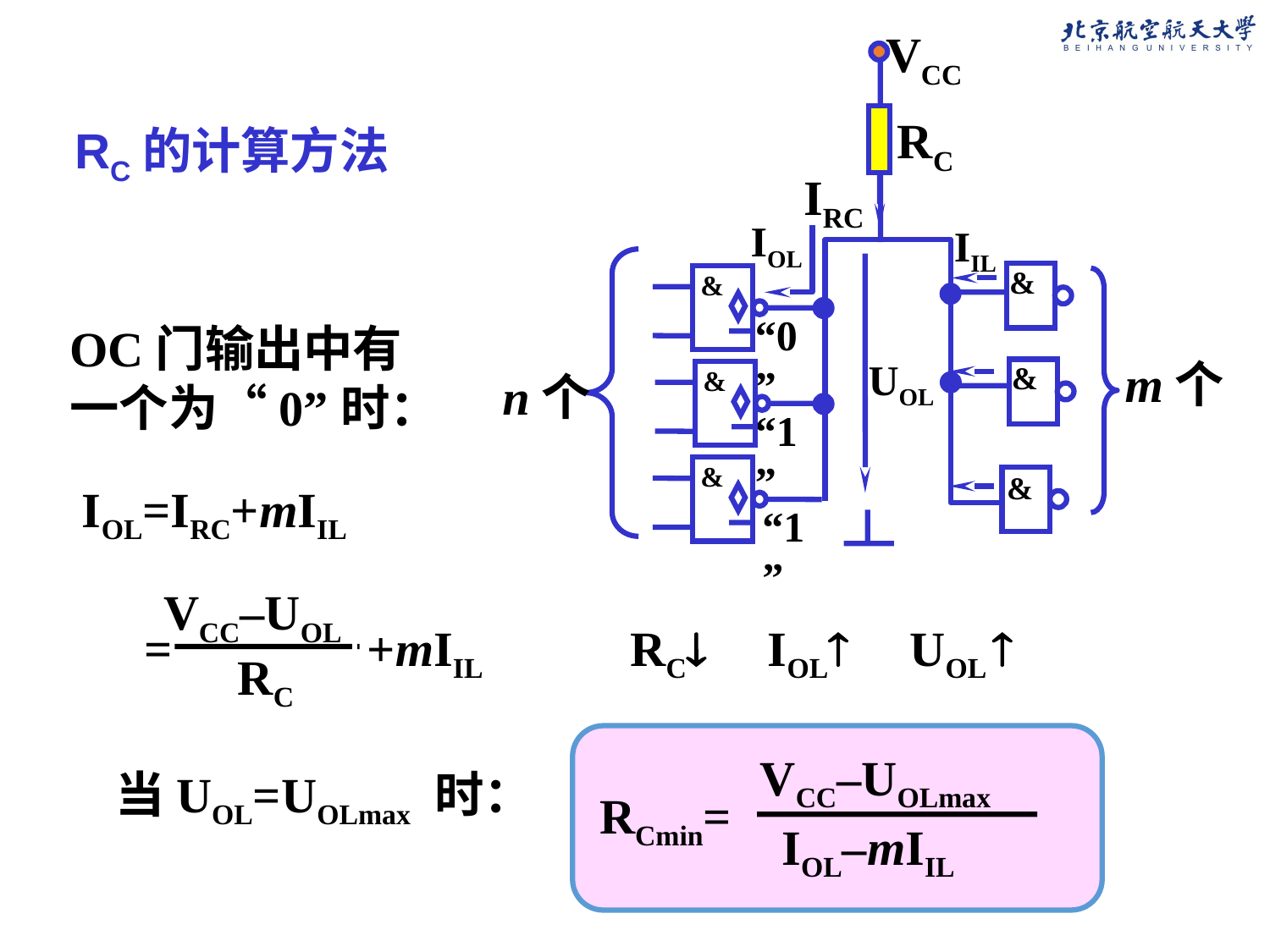

VCC

RC

&

m个
&

n个

&

&
&
&
# RC的计算方法
IRC

IOL

IIL

UOL

“0”
“1”
“1”
OC门输出中有一个为“0”时：
IOL=IRC+mIIL
VCC–UOL
+mIIL
=
RC

RC↓     IOL↑     UOL ↑

VCC–UOLmax
RCmin=
IOL–mIIL

当UOL=UOLmax 时：
7